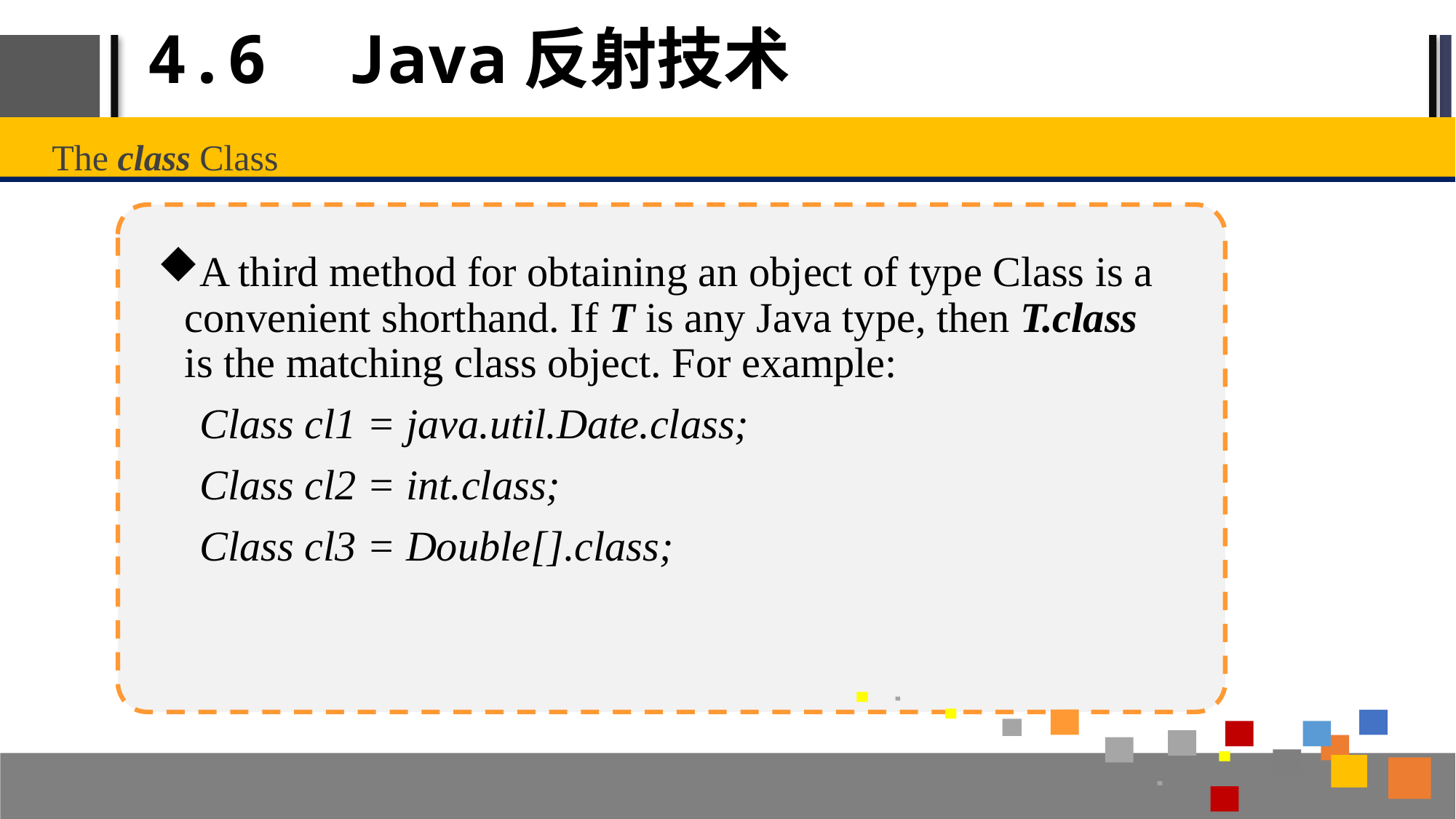

# 4.6  Java反射技术

The class Class

A third method for obtaining an object of type Class is a convenient shorthand. If T is any Java type, then T.class is the matching class object. For example:
    Class cl1 = java.util.Date.class;
    Class cl2 = int.class;
    Class cl3 = Double[].class;